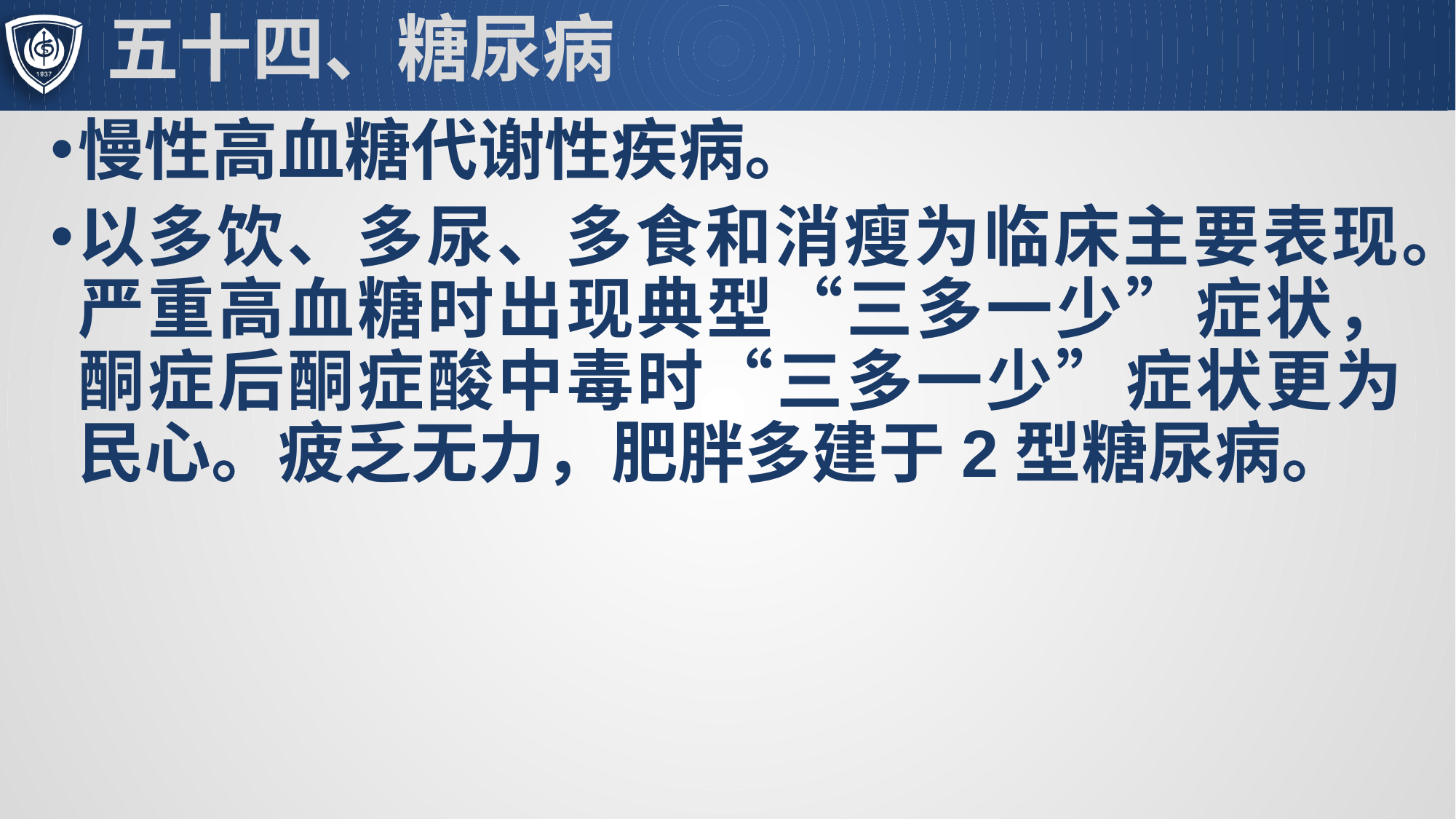

# 五十四、糖尿病
慢性高血糖代谢性疾病。
以多饮、多尿、多食和消瘦为临床主要表现。严重高血糖时出现典型“三多一少”症状，酮症后酮症酸中毒时“三多一少”症状更为民心。疲乏无力，肥胖多建于2型糖尿病。